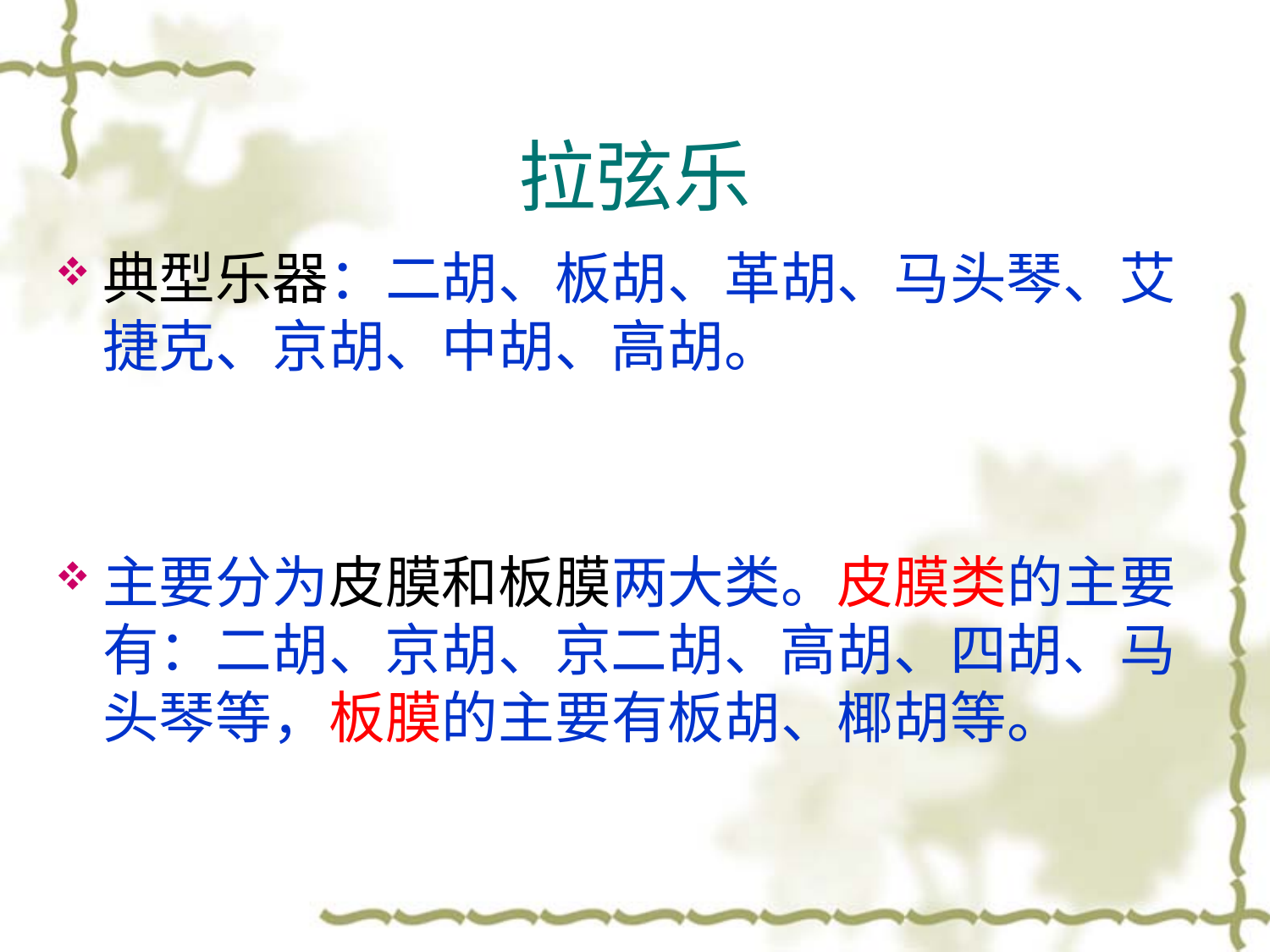

# 拉弦乐
典型乐器：二胡、板胡、革胡、马头琴、艾捷克、京胡、中胡、高胡。

主要分为皮膜和板膜两大类。皮膜类的主要有：二胡、京胡、京二胡、高胡、四胡、马头琴等，板膜的主要有板胡、椰胡等。